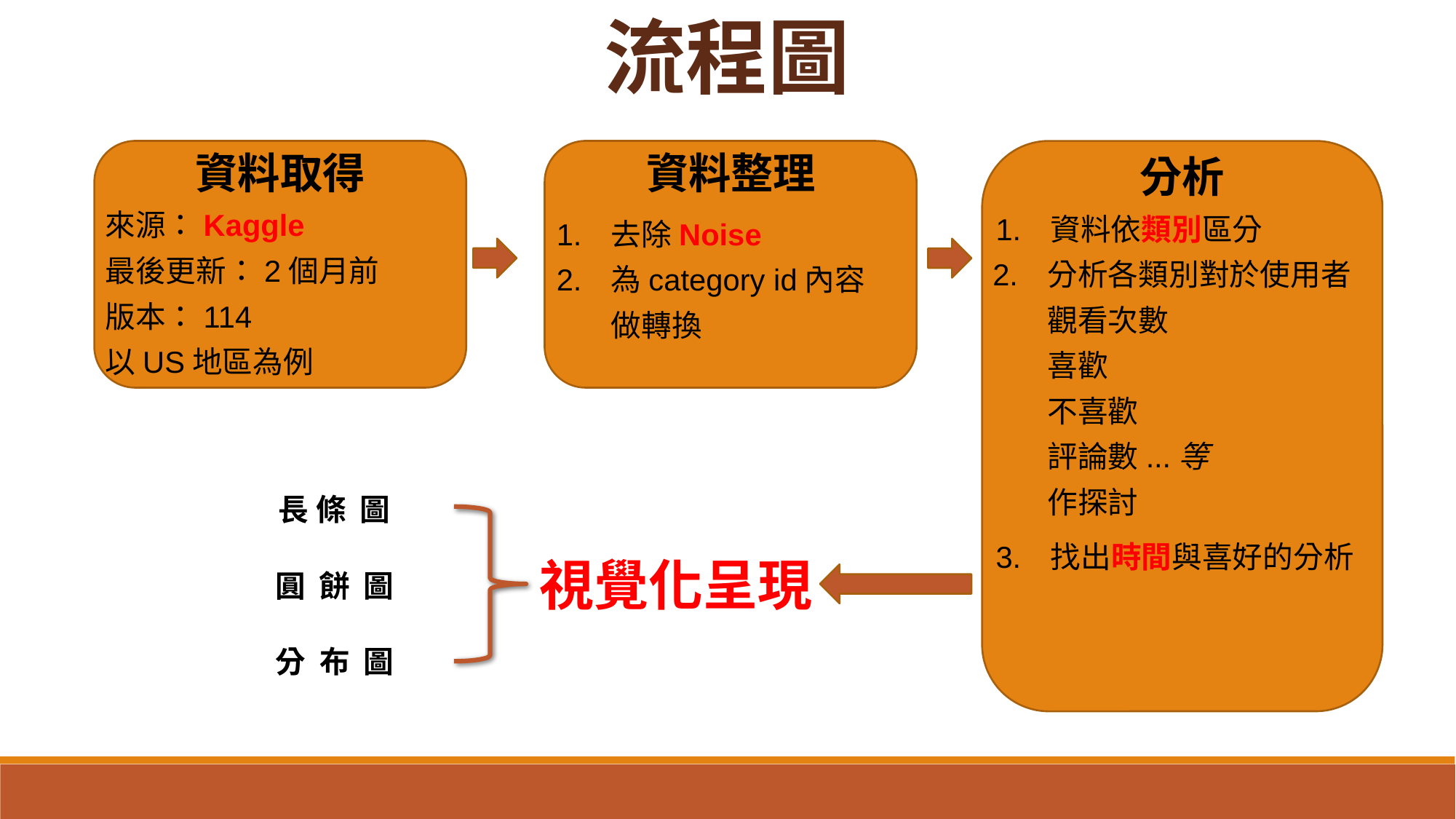

流程圖

資料取得
來源：Kaggle
最後更新：2個月前
版本：114
以US地區為例

資料整理
去除Noise
為category id內容
做轉換

分析
資料依類別區分
分析各類別對於使用者
觀看次數
喜歡
不喜歡
評論數...等
作探討
找出時間與喜好的分析

| 長 條 圖 |
| --- |
| 圓 餅 圖 |
| 分 布 圖 |

視覺化呈現